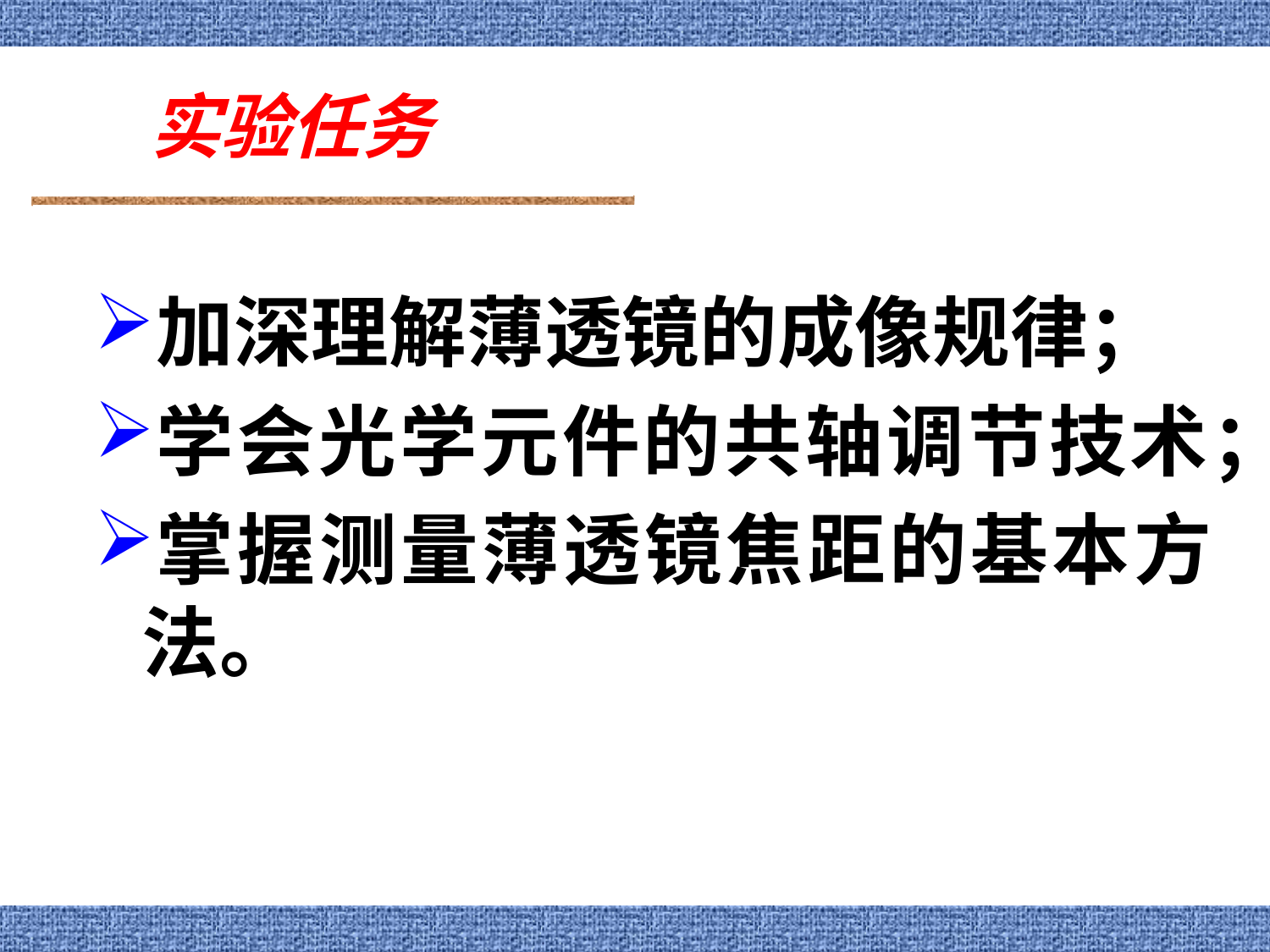

实验任务

加深理解薄透镜的成像规律；
学会光学元件的共轴调节技术；
掌握测量薄透镜焦距的基本方法。